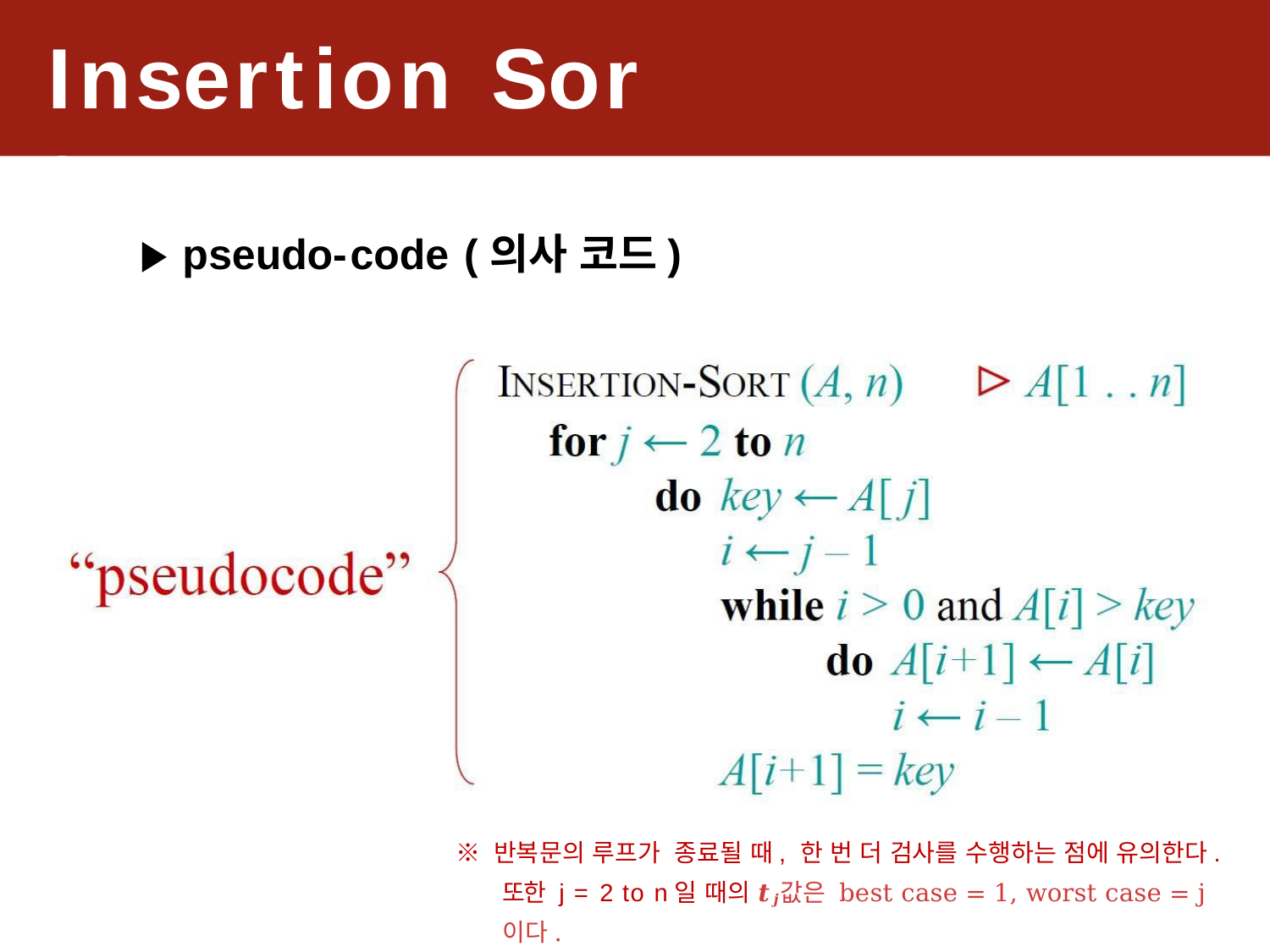

Insertion	Sor t
▶ pseudo-code (의사 코드)

※ 반복문의 루프가  종료될 때, 한 번 더 검사를 수행하는 점에 유의한다. 또한 j = 2 to n일 때의 𝒕𝒋값은 best case = 1, worst case = j이다.

14